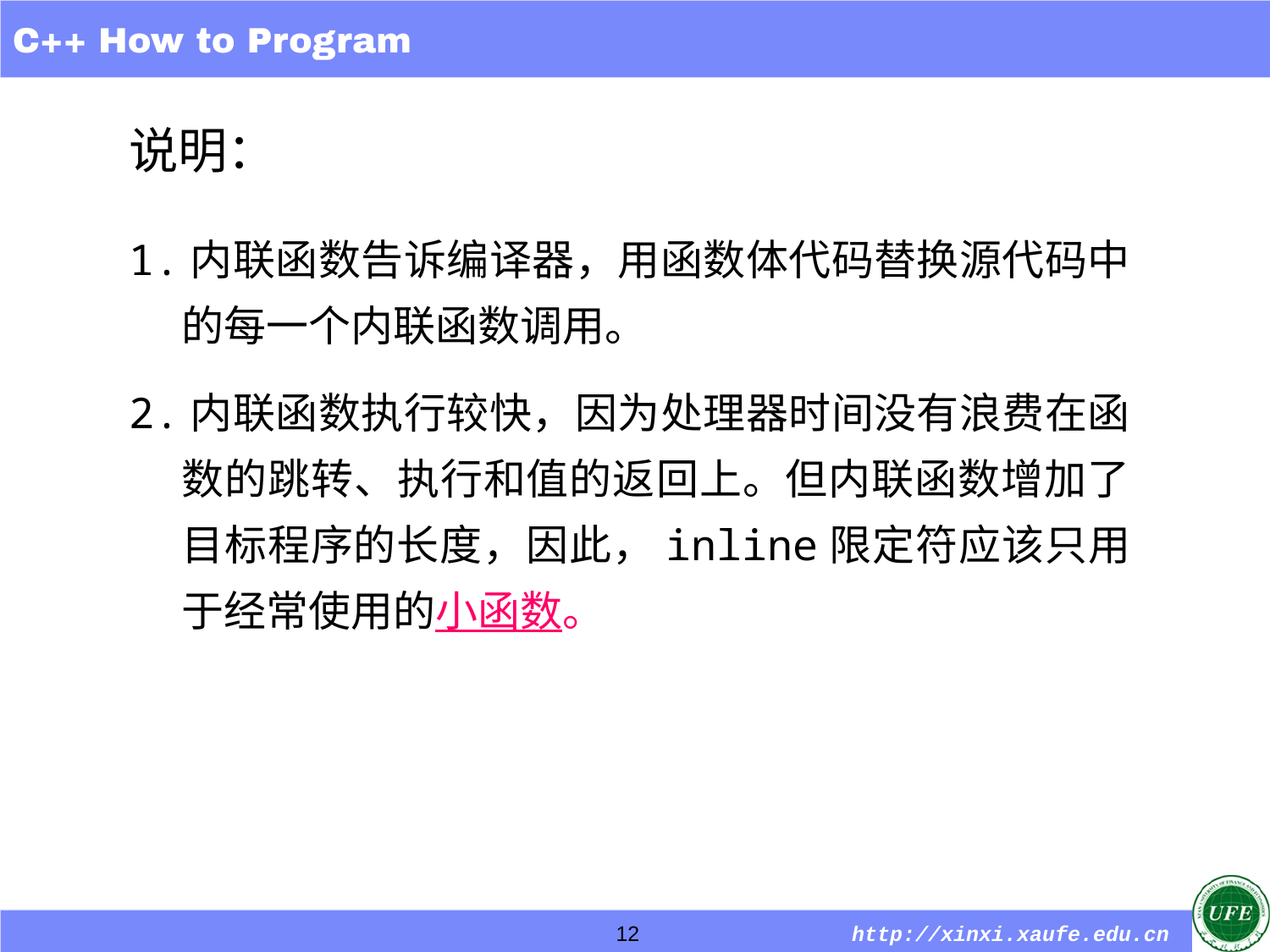

说明：
1.内联函数告诉编译器，用函数体代码替换源代码中的每一个内联函数调用。
2.内联函数执行较快，因为处理器时间没有浪费在函数的跳转、执行和值的返回上。但内联函数增加了目标程序的长度，因此，inline限定符应该只用于经常使用的小函数。
12